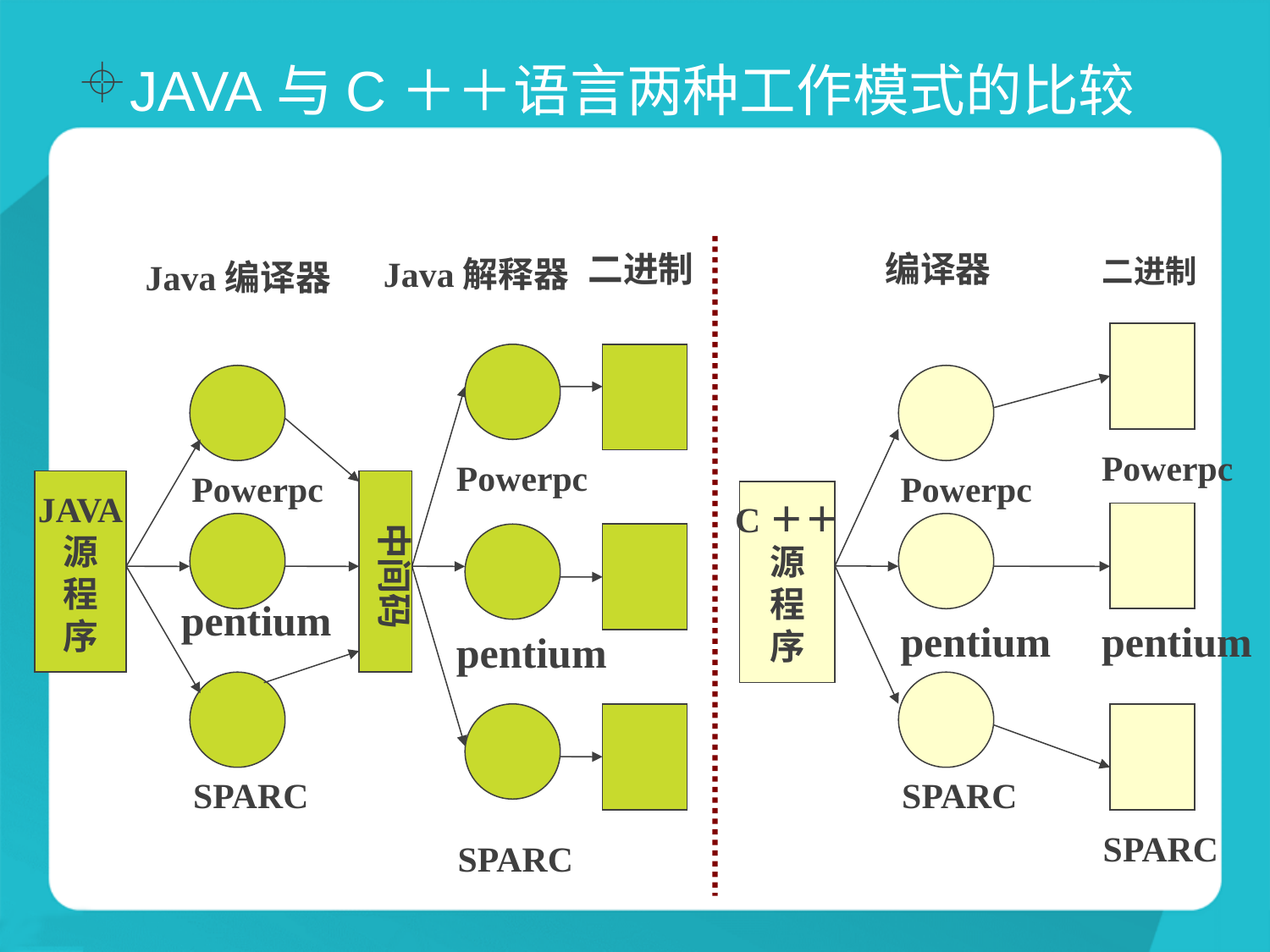

JAVA与C＋＋语言两种工作模式的比较

二进制
编译器
二进制
Java解释器
Java编译器

Powerpc
Powerpc
Powerpc
Powerpc
JAVA
源
程
序

C＋＋
源
程
序

中间码

pentium
pentium
pentium
pentium

SPARC
SPARC
SPARC
SPARC